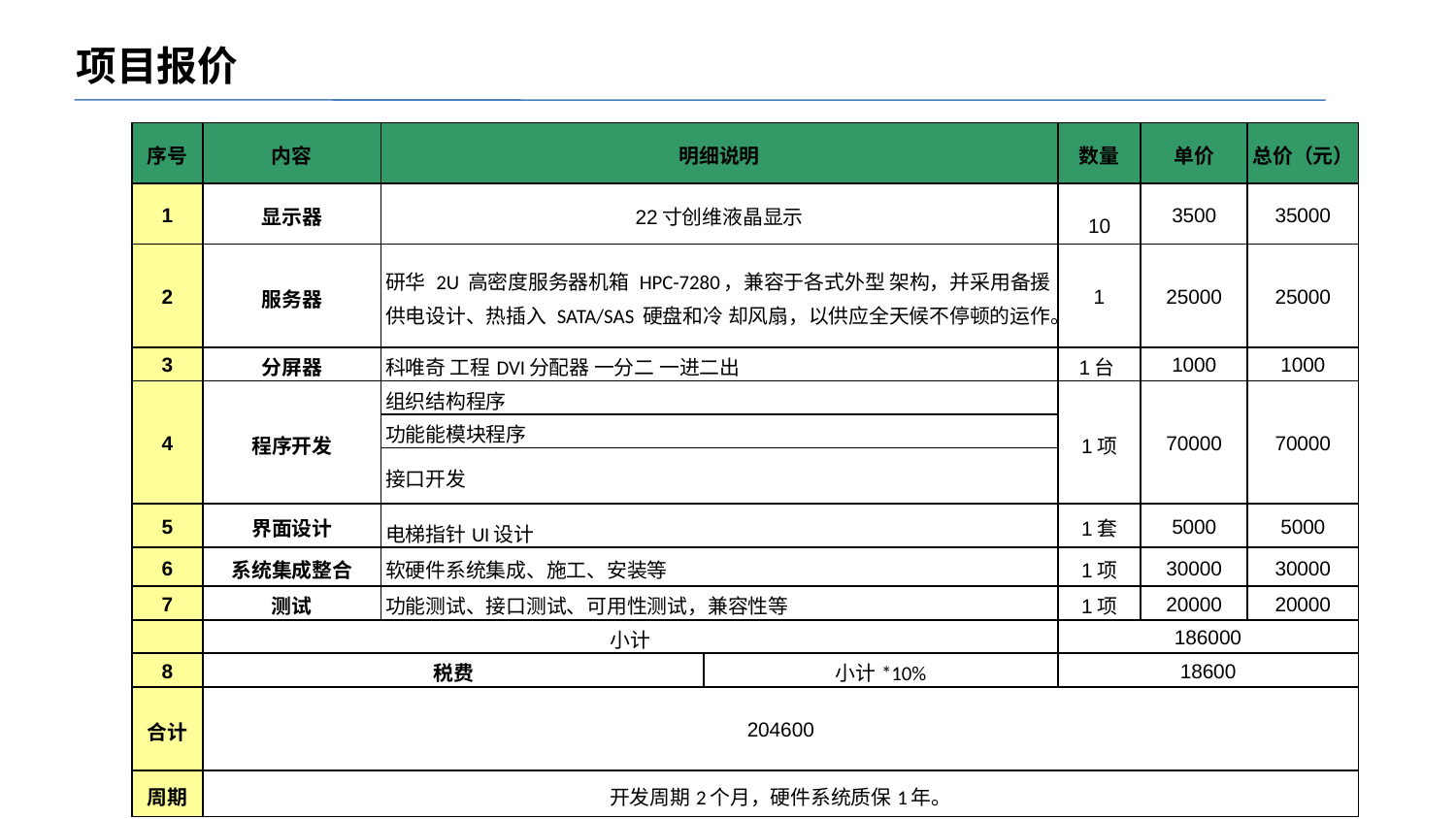

# 项目报价
| 序号 | 内容 | 明细说明 |  | 数量 | 单价 | 总价（元） |
| --- | --- | --- | --- | --- | --- | --- |
| 1 | 显示器 | 22寸创维液晶显示 |  | 10 | 3500 | 35000 |
| 2 | 服务器 | 研华 2U 高密度服务器机箱 HPC-7280，兼容于各式外型 架构，并采用备援供电设计、热插入 SATA/SAS 硬盘和冷 却风扇，以供应全天候不停顿的运作。 |  | 1 | 25000 | 25000 |
| 3 | 分屏器 | 科唯奇 工程DVI分配器 一分二 一进二出 |  | 1台 | 1000 | 1000 |
| 4 | 程序开发 | 组织结构程序 |  | 1项 | 70000 | 70000 |
|  |  | 功能能模块程序 |  |  |  |  |
|  |  | 接口开发 |  |  |  |  |
| 5 | 界面设计 | 电梯指针UI设计 |  | 1套 | 5000 | 5000 |
| 6 | 系统集成整合 | 软硬件系统集成、施工、安装等 |  | 1项 | 30000 | 30000 |
| 7 | 测试 | 功能测试、接口测试、可用性测试，兼容性等 |  | 1项 | 20000 | 20000 |
|  | 小计 |  |  | 186000 |  |  |
| 8 | 税费 |  | 小计\*10% | 18600 |  |  |
| 合计 | 204600 |  |  |  |  |  |
| 周期 | 开发周期2个月，硬件系统质保1年。 |  |  |  |  |  |